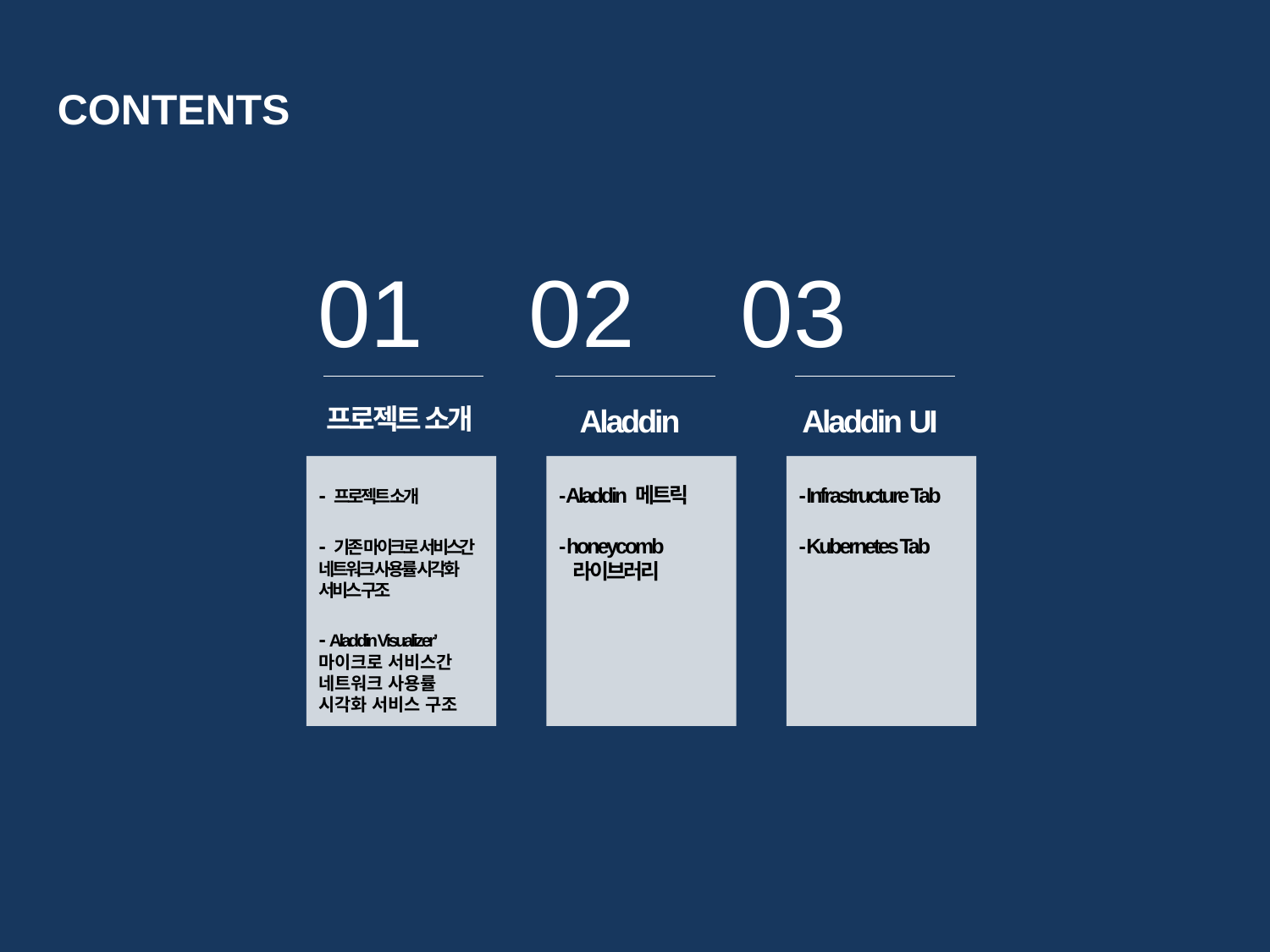

CONTENTS
01    02    03
프로젝트 소개
Aladdin
Aladdin UI

- 프로젝트 소개

- 기존 마이크로 서비스간 네트워크 사용률 시각화 서비스 구조

- Aladdin Visualizer’
마이크로 서비스간 네트워크 사용률 시각화 서비스 구조
- Aladdin 메트릭

- honeycomb
  라이브러리

- Infrastructure Tab

- Kubernetes Tab